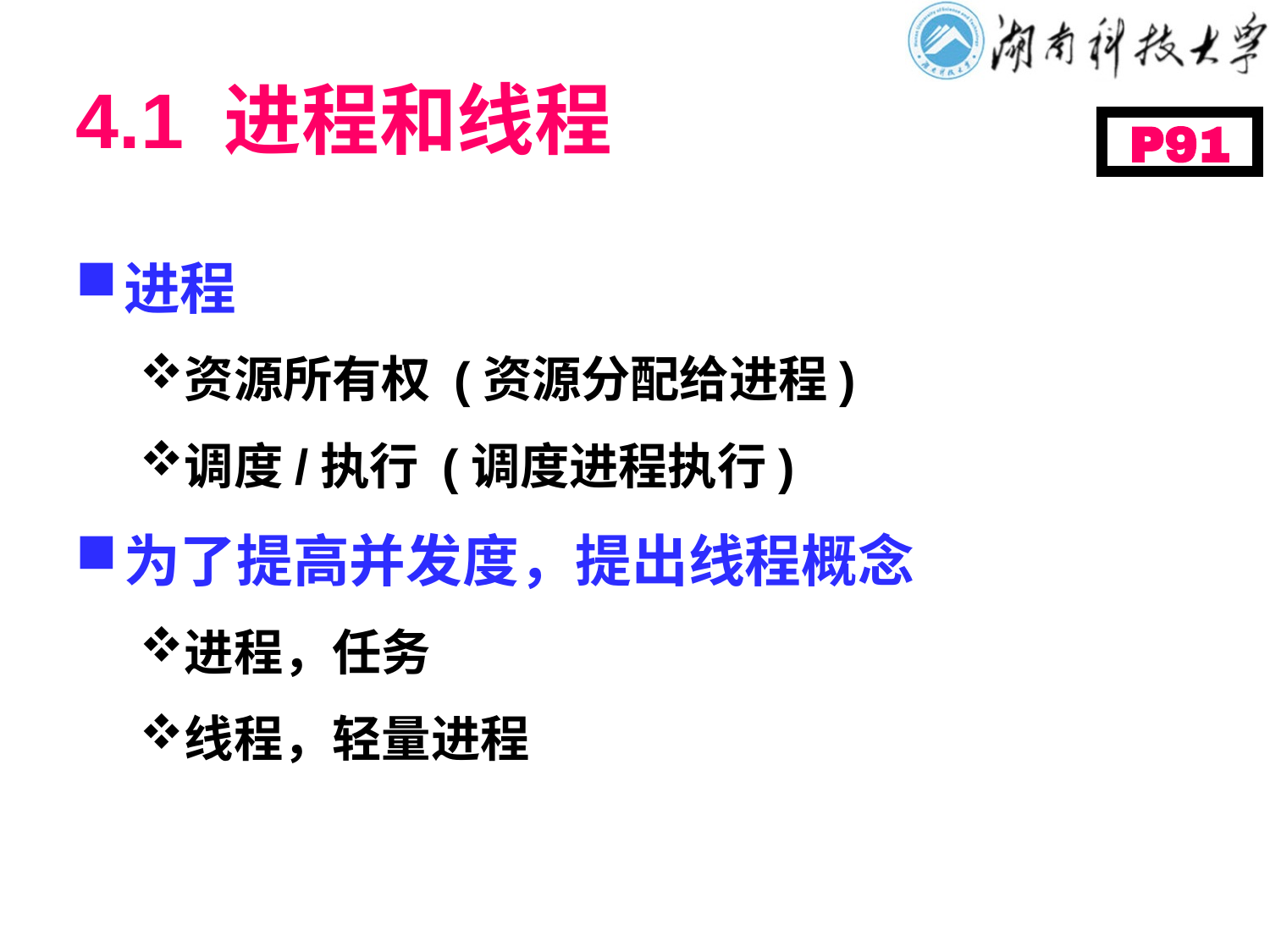

# 4.1 进程和线程
P91
进程
资源所有权 (资源分配给进程)
调度/执行 (调度进程执行)
为了提高并发度，提出线程概念
进程，任务
线程，轻量进程